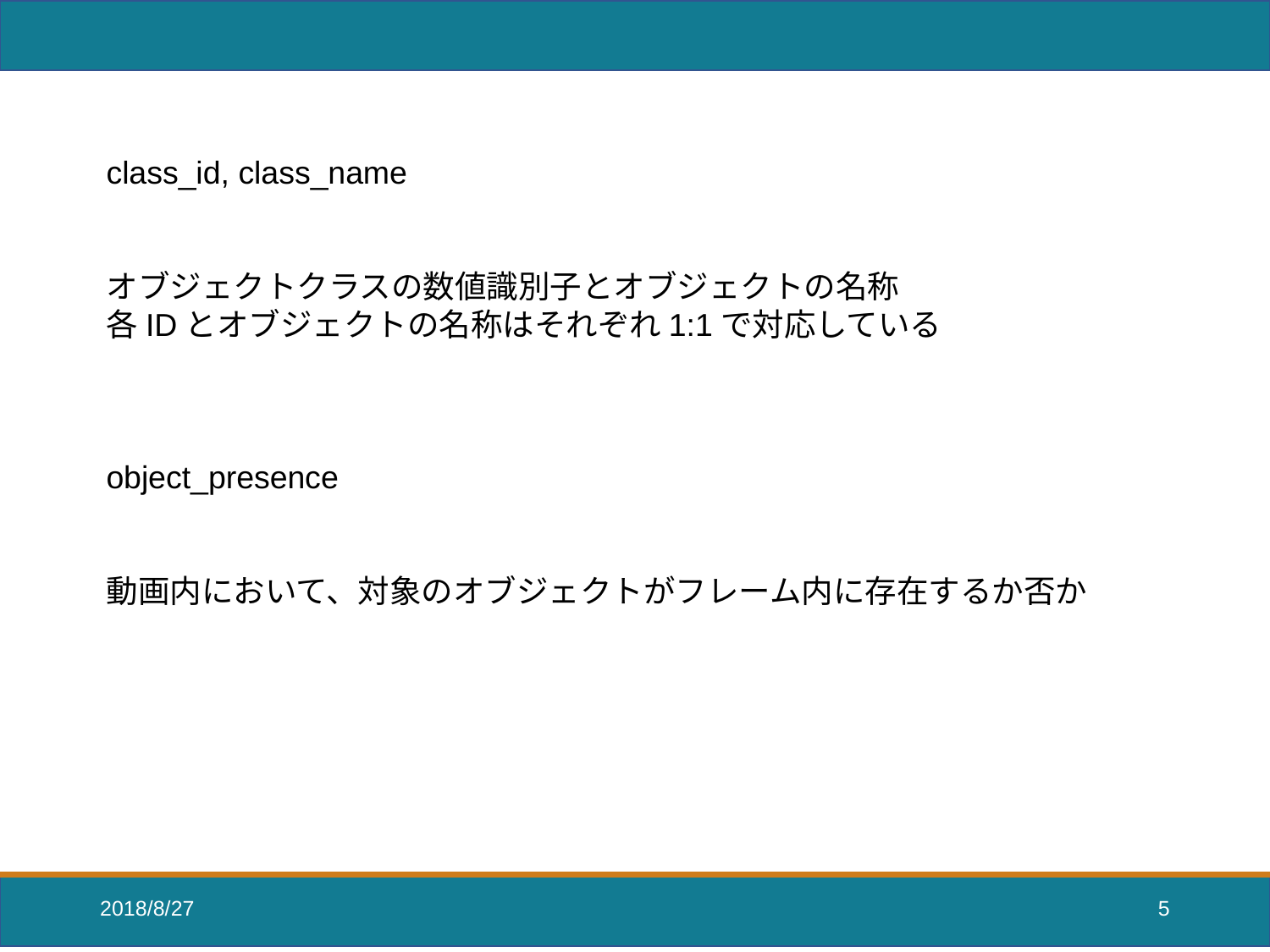

class_id, class_name

オブジェクトクラスの数値識別子とオブジェクトの名称
各IDとオブジェクトの名称はそれぞれ1:1で対応している

object_presence

動画内において、対象のオブジェクトがフレーム内に存在するか否か
2018/8/27
5